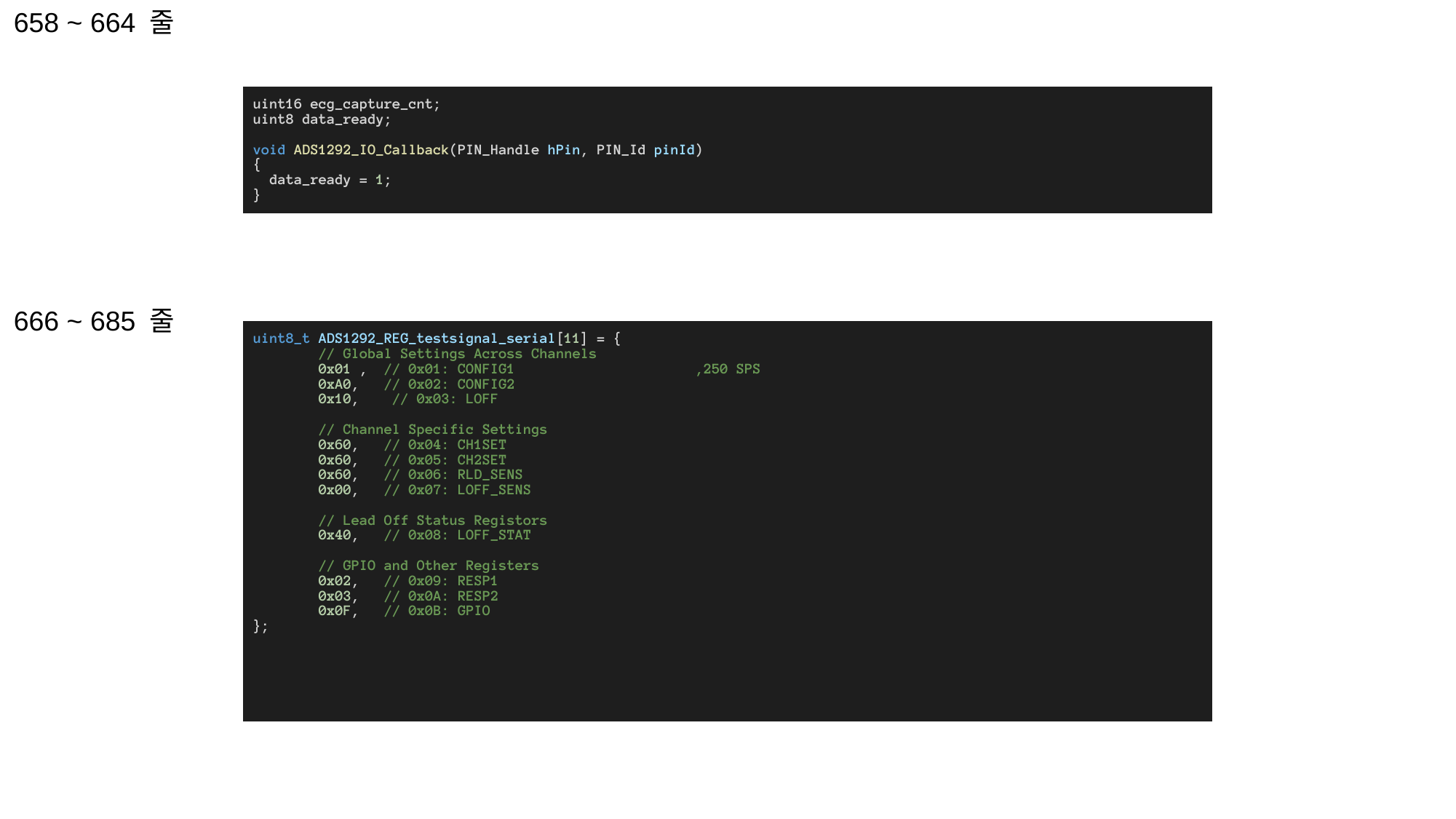

658 ~ 664 줄
| uint16 ecg\_capture\_cnt; uint8 data\_ready; void ADS1292\_IO\_Callback(PIN\_Handle hPin, PIN\_Id pinId) {   data\_ready = 1; } |
| --- |
666 ~ 685 줄
| uint8\_t ADS1292\_REG\_testsignal\_serial[11] = {         // Global Settings Across Channels         0x01 ,  // 0x01: CONFIG1                      ,250 SPS         0xA0,   // 0x02: CONFIG2         0x10,    // 0x03: LOFF         // Channel Specific Settings         0x60,   // 0x04: CH1SET         0x60,   // 0x05: CH2SET         0x60,   // 0x06: RLD\_SENS         0x00,   // 0x07: LOFF\_SENS         // Lead Off Status Registors         0x40,   // 0x08: LOFF\_STAT         // GPIO and Other Registers         0x02,   // 0x09: RESP1         0x03,   // 0x0A: RESP2         0x0F,   // 0x0B: GPIO }; |
| --- |